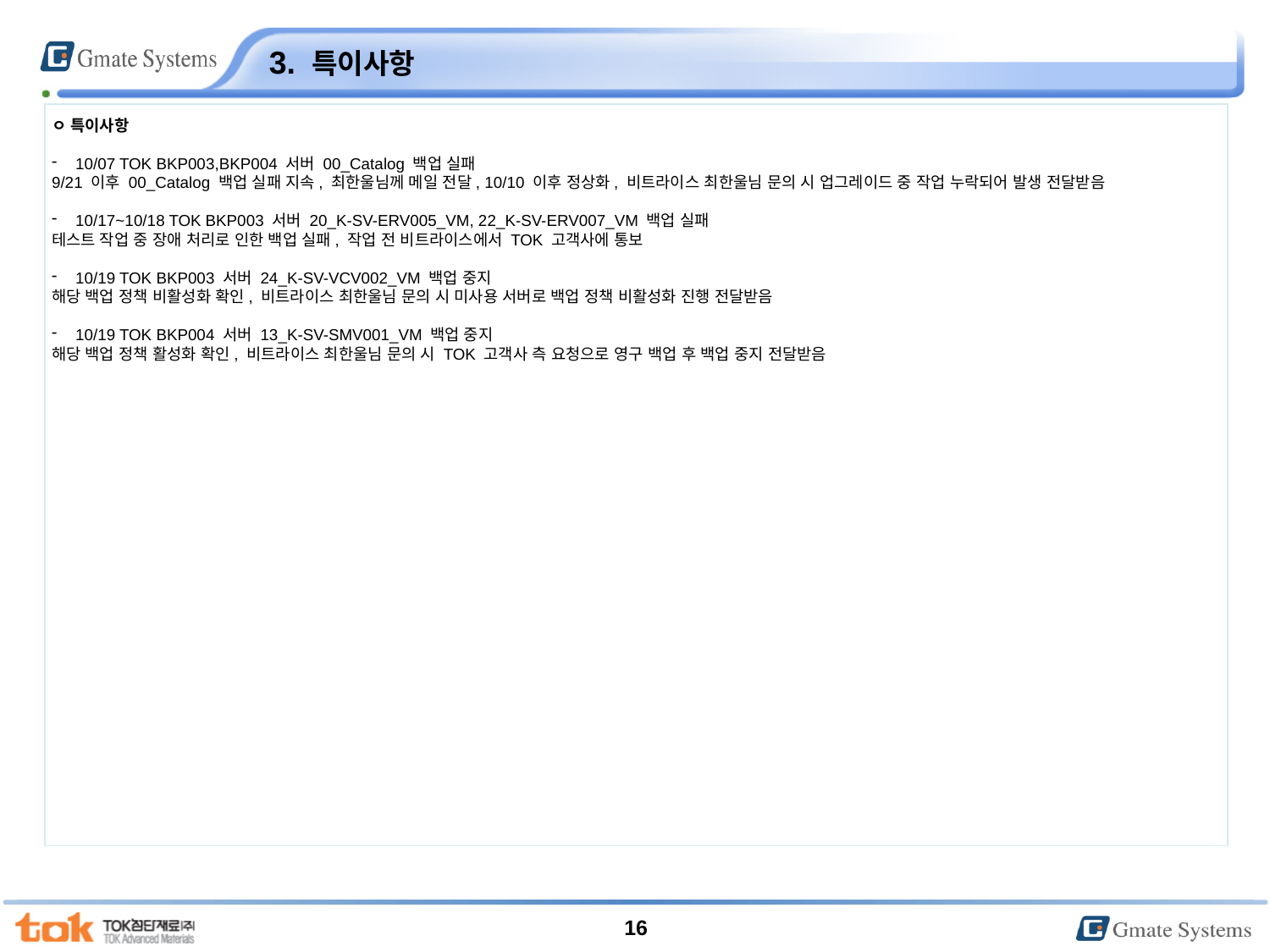

3. 특이사항

ㅇ 특이사항

10/07 TOK BKP003,BKP004 서버 00_Catalog 백업 실패
9/21 이후 00_Catalog 백업 실패 지속, 최한울님께 메일 전달, 10/10 이후 정상화, 비트라이스 최한울님 문의 시 업그레이드 중 작업 누락되어 발생 전달받음

10/17~10/18 TOK BKP003 서버 20_K-SV-ERV005_VM, 22_K-SV-ERV007_VM 백업 실패
테스트 작업 중 장애 처리로 인한 백업 실패, 작업 전 비트라이스에서 TOK 고객사에 통보

10/19 TOK BKP003 서버 24_K-SV-VCV002_VM 백업 중지
해당 백업 정책 비활성화 확인, 비트라이스 최한울님 문의 시 미사용 서버로 백업 정책 비활성화 진행 전달받음

10/19 TOK BKP004 서버 13_K-SV-SMV001_VM 백업 중지
해당 백업 정책 활성화 확인, 비트라이스 최한울님 문의 시 TOK 고객사 측 요청으로 영구 백업 후 백업 중지 전달받음